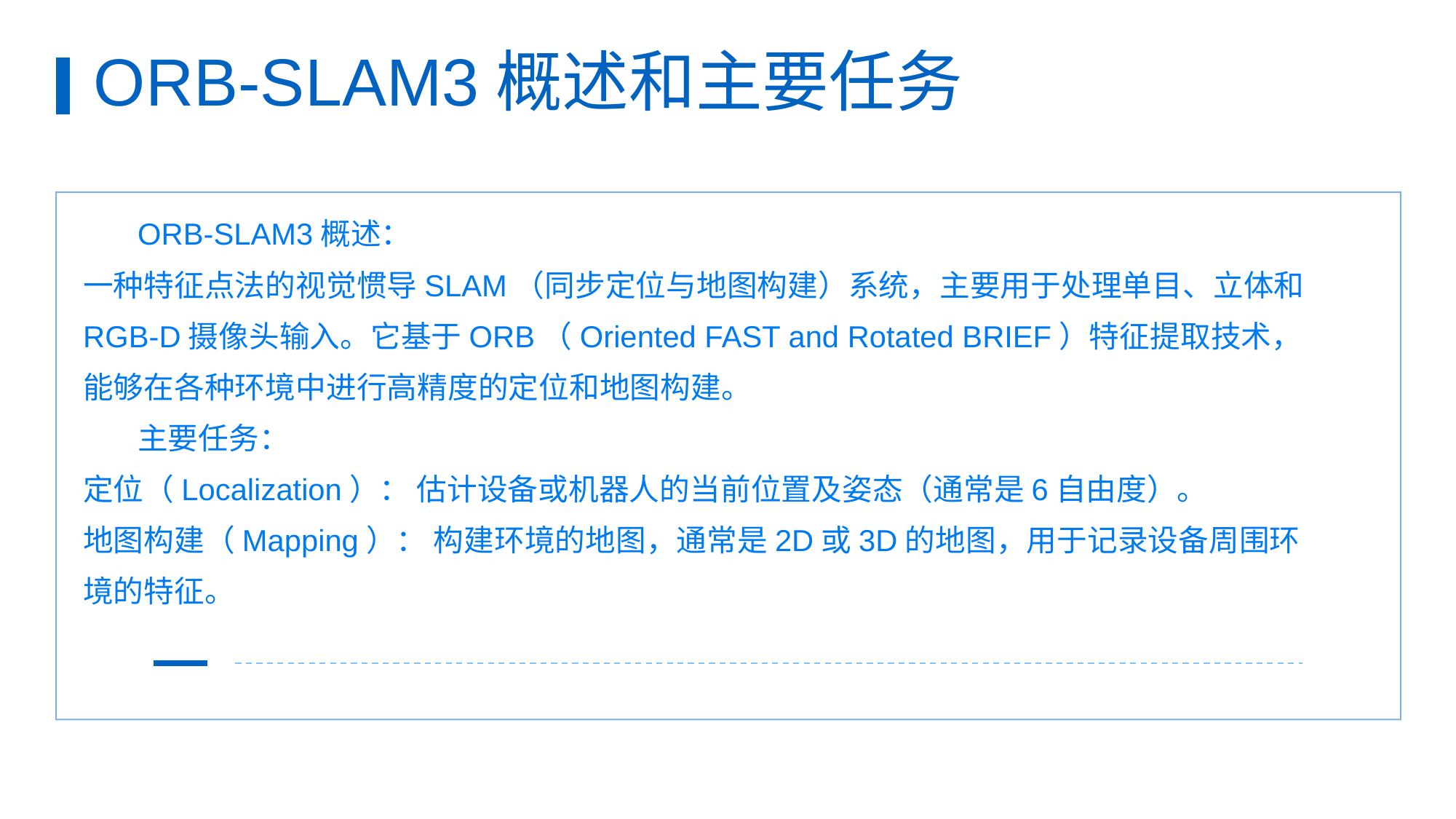

# ORB-SLAM3概述和主要任务

ORB-SLAM3概述：
一种特征点法的视觉惯导SLAM（同步定位与地图构建）系统，主要用于处理单目、立体和RGB-D摄像头输入。它基于ORB（Oriented FAST and Rotated BRIEF）特征提取技术，能够在各种环境中进行高精度的定位和地图构建。
主要任务：
定位（Localization）： 估计设备或机器人的当前位置及姿态（通常是6自由度）。
地图构建（Mapping）： 构建环境的地图，通常是2D或3D的地图，用于记录设备周围环境的特征。